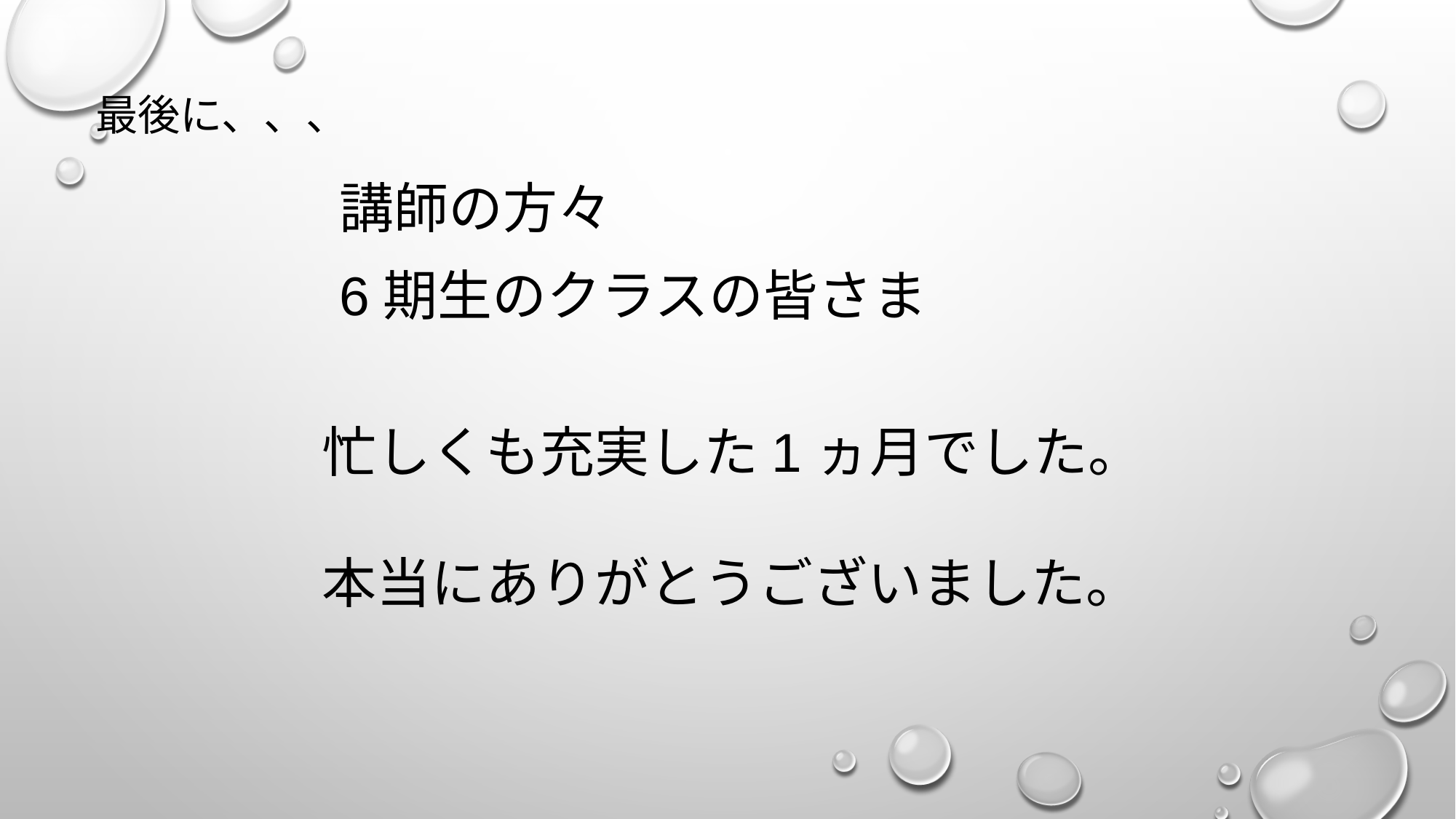

最後に、、、
講師の方々

6期生のクラスの皆さま
忙しくも充実した1ヵ月でした。

本当にありがとうございました。